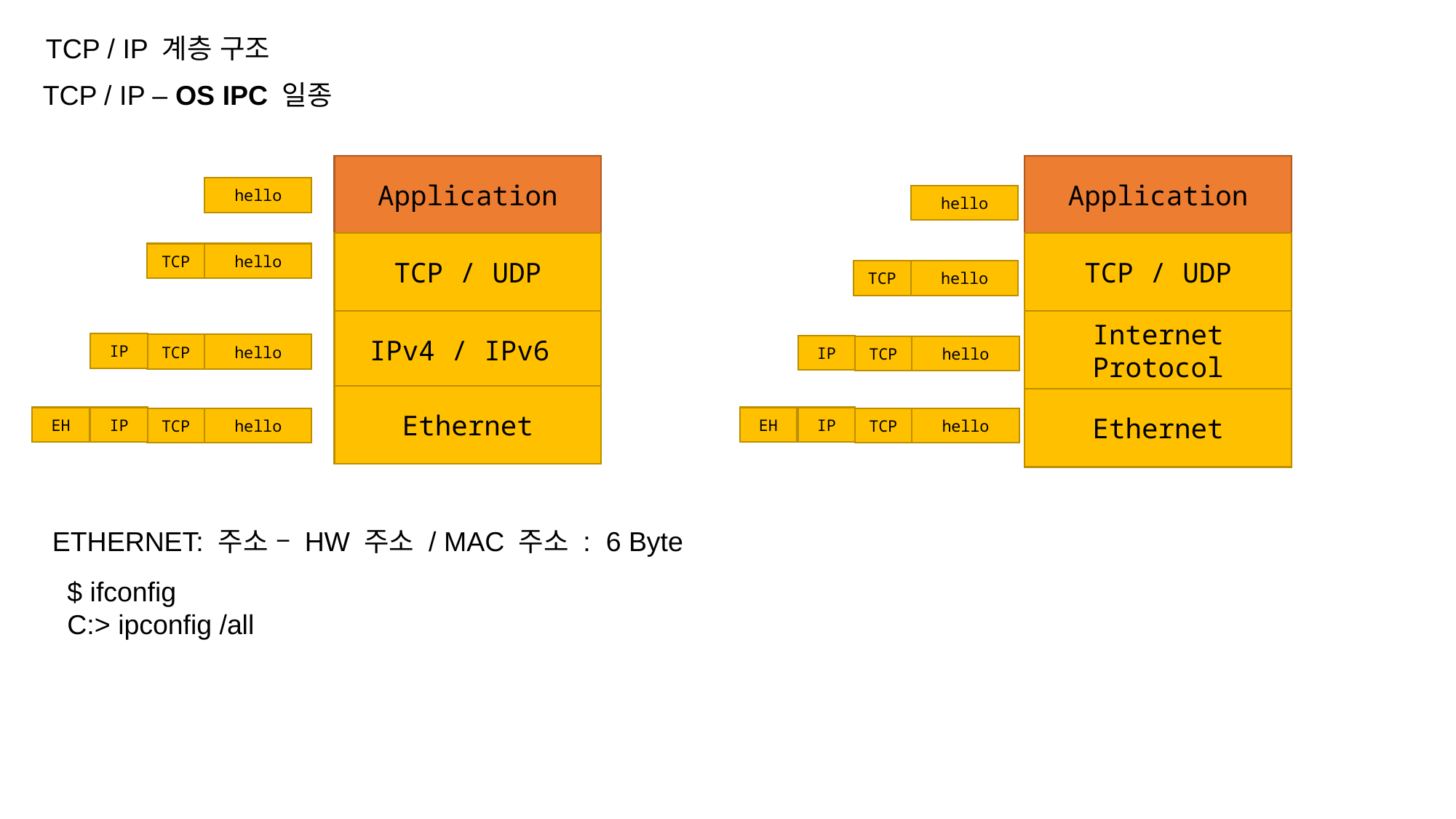

TCP / IP 계층 구조
TCP / IP – OS IPC 일종
Application
Application
hello
hello
TCP / UDP
TCP / UDP
TCP
hello
TCP
hello
IPv4 / IPv6
Internet Protocol
IP
TCP
hello
IP
TCP
hello
Ethernet
Ethernet
EH
IP
EH
IP
TCP
hello
TCP
hello
ETHERNET: 주소 – HW 주소 / MAC 주소 :  6 Byte
$ ifconfig
C:> ipconfig /all